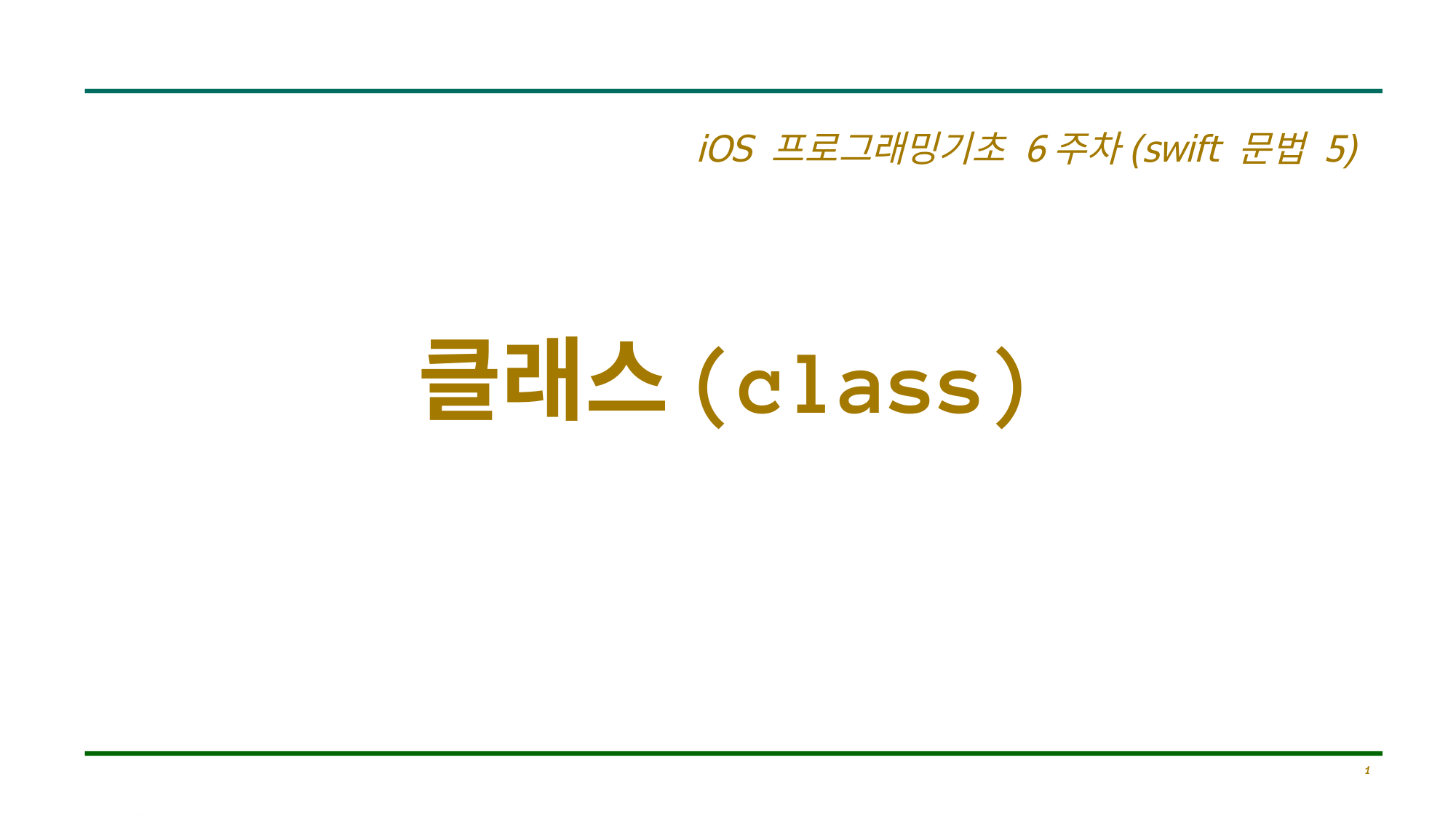

iOS 프로그래밍기초 6주차(swift 문법 5)
# 클래스(class)